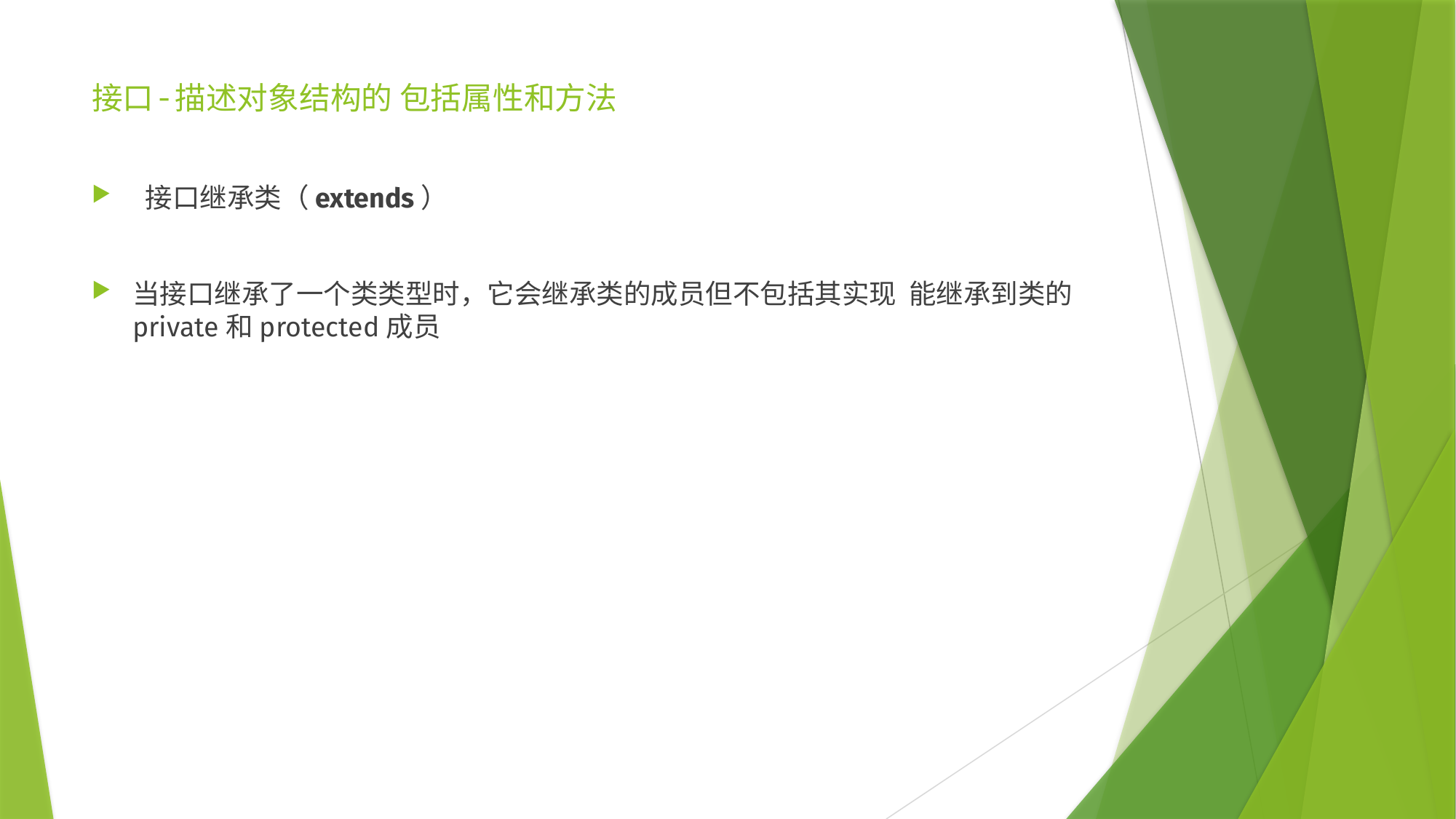

# 接口-描述对象结构的 包括属性和方法
 接口继承类（extends）

当接口继承了一个类类型时，它会继承类的成员但不包括其实现  能继承到类的private和protected成员